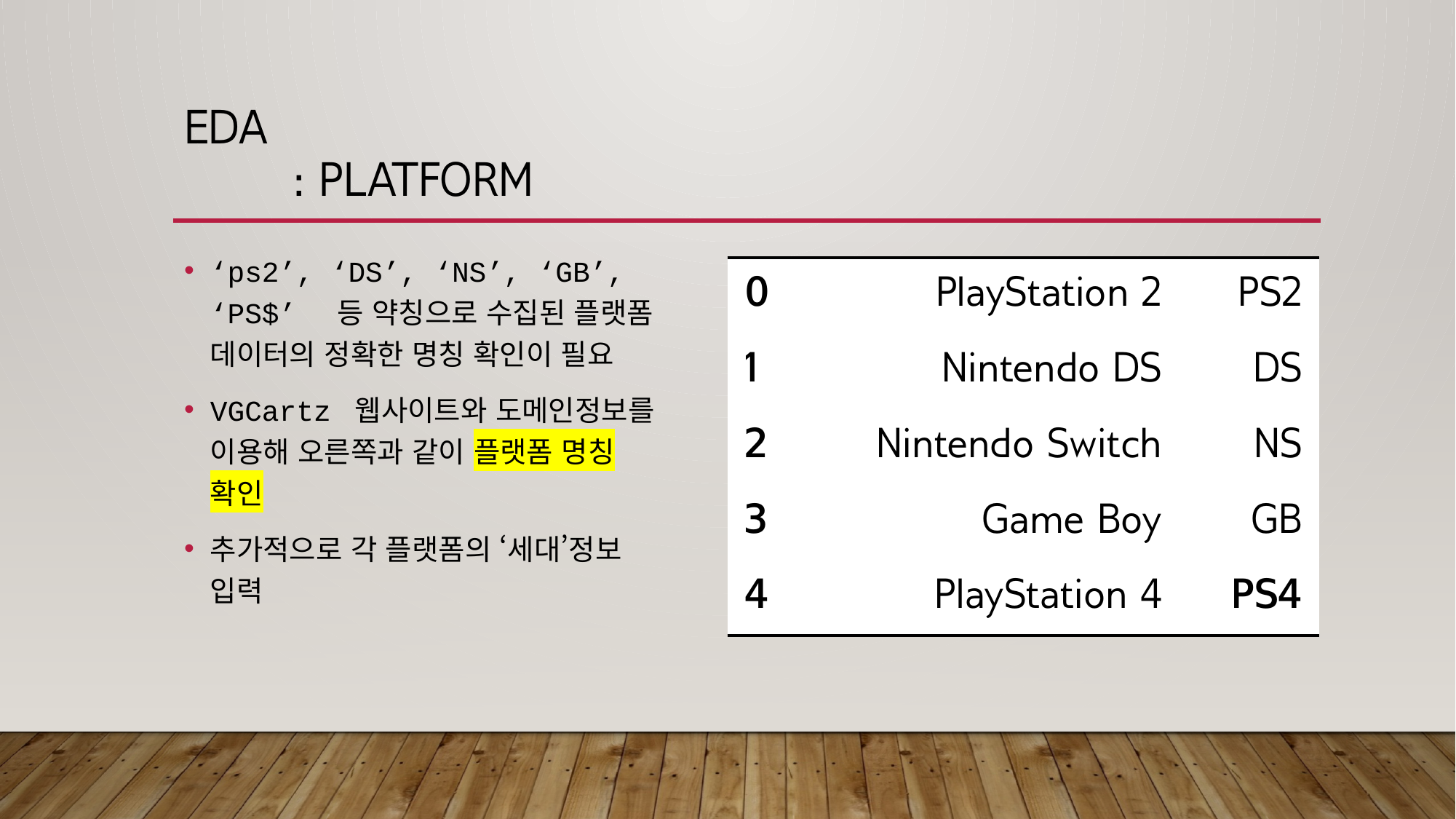

# EDA : Platform
‘ps2’, ‘DS’, ‘NS’, ‘GB’, ‘PS$’  등 약칭으로 수집된 플랫폼 데이터의 정확한 명칭 확인이 필요
VGCartz 웹사이트와 도메인정보를 이용해 오른쪽과 같이 플랫폼 명칭 확인
추가적으로 각 플랫폼의 ‘세대’정보 입력

| 0 | PlayStation 2 | PS2 |
| --- | --- | --- |
| 1 | Nintendo DS | DS |
| 2 | Nintendo Switch | NS |
| 3 | Game Boy | GB |
| 4 | PlayStation 4 | PS4 |